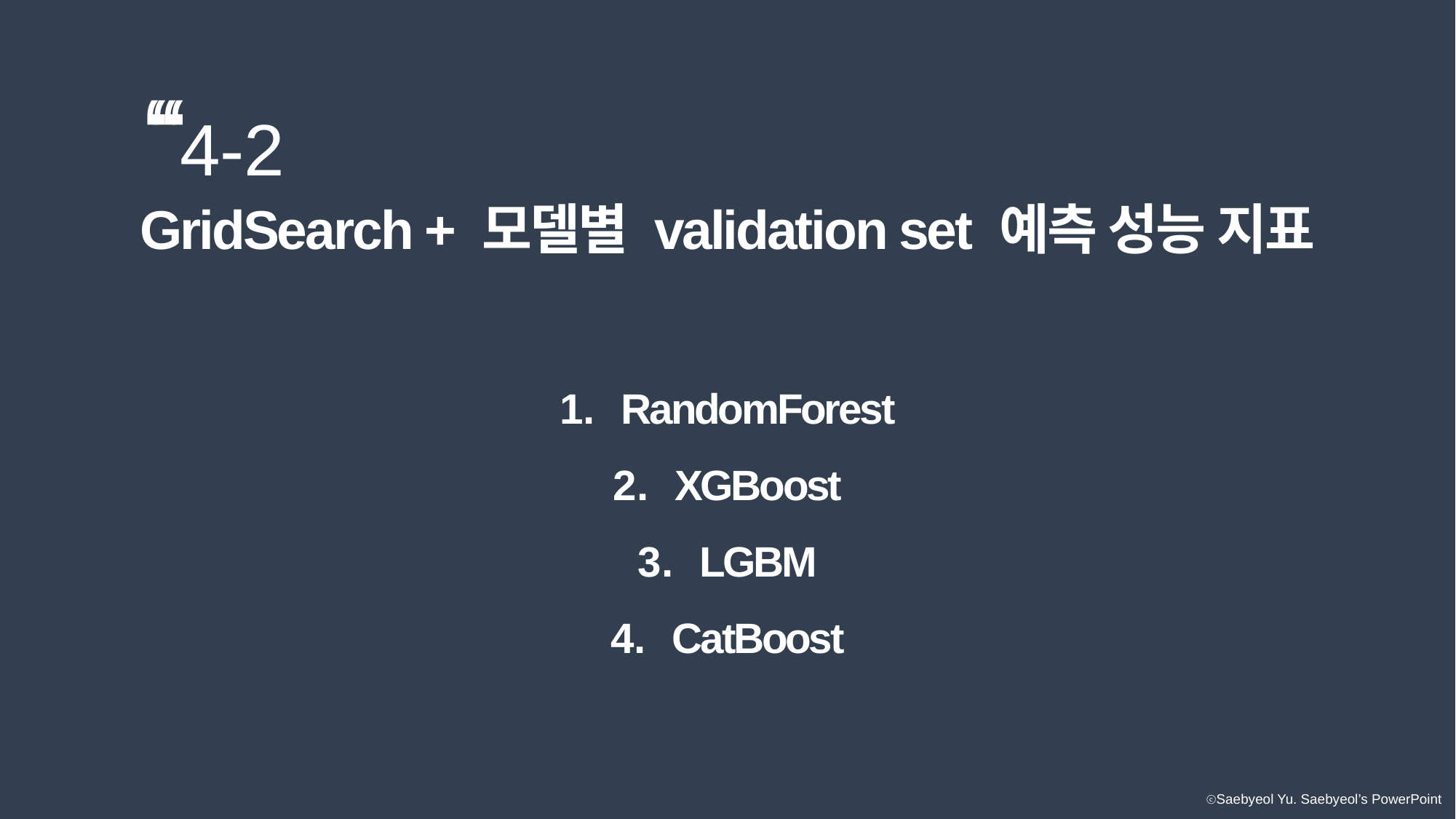

“
“4-2
GridSearch + 모델별 validation set 예측 성능 지표
RandomForest
XGBoost
LGBM
CatBoost